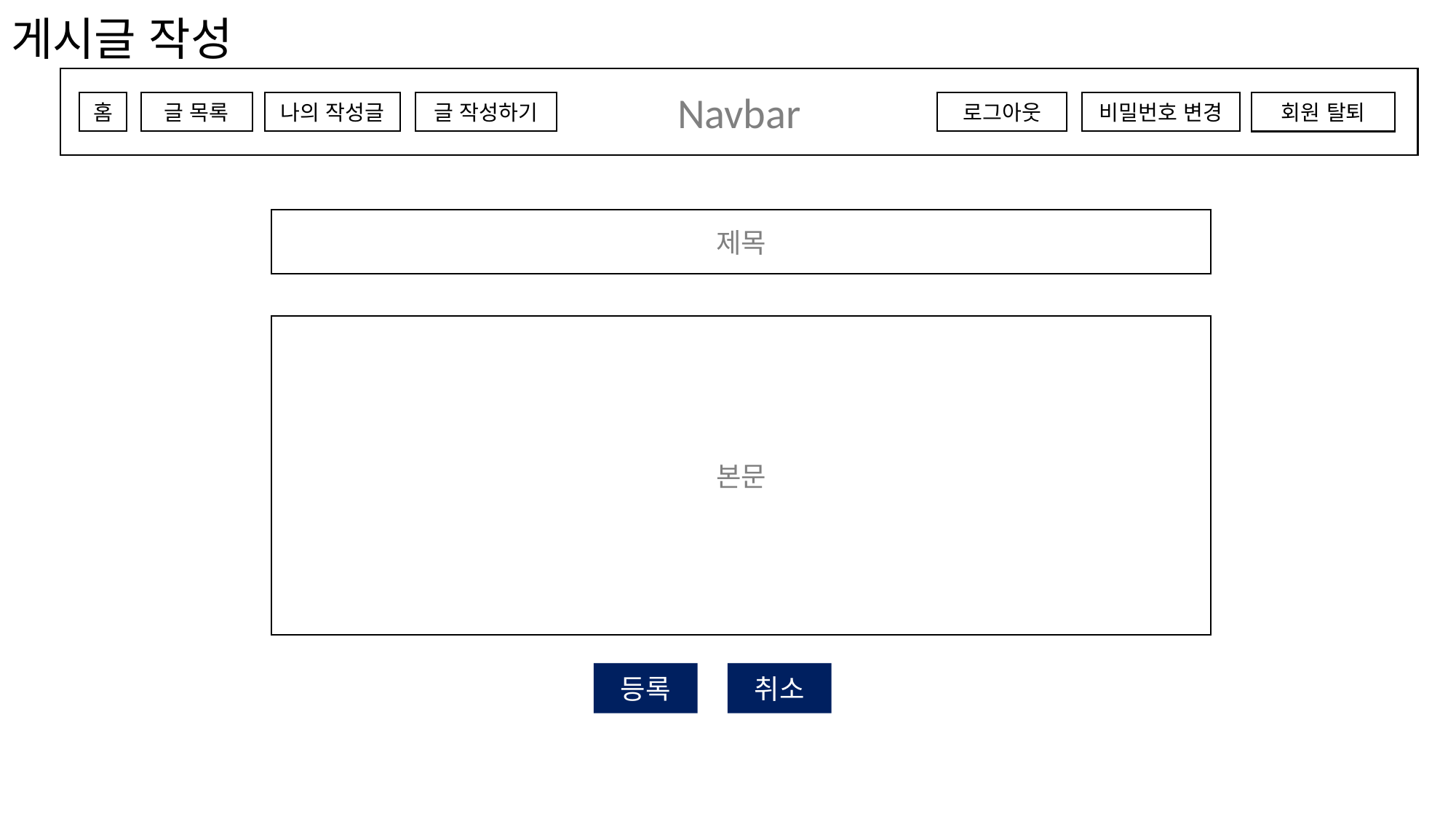

# 게시글 작성
Navbar
홈
글 작성하기
로그아웃
글 목록
나의 작성글
비밀번호 변경
회원 탈퇴
제목
본문
등록
취소